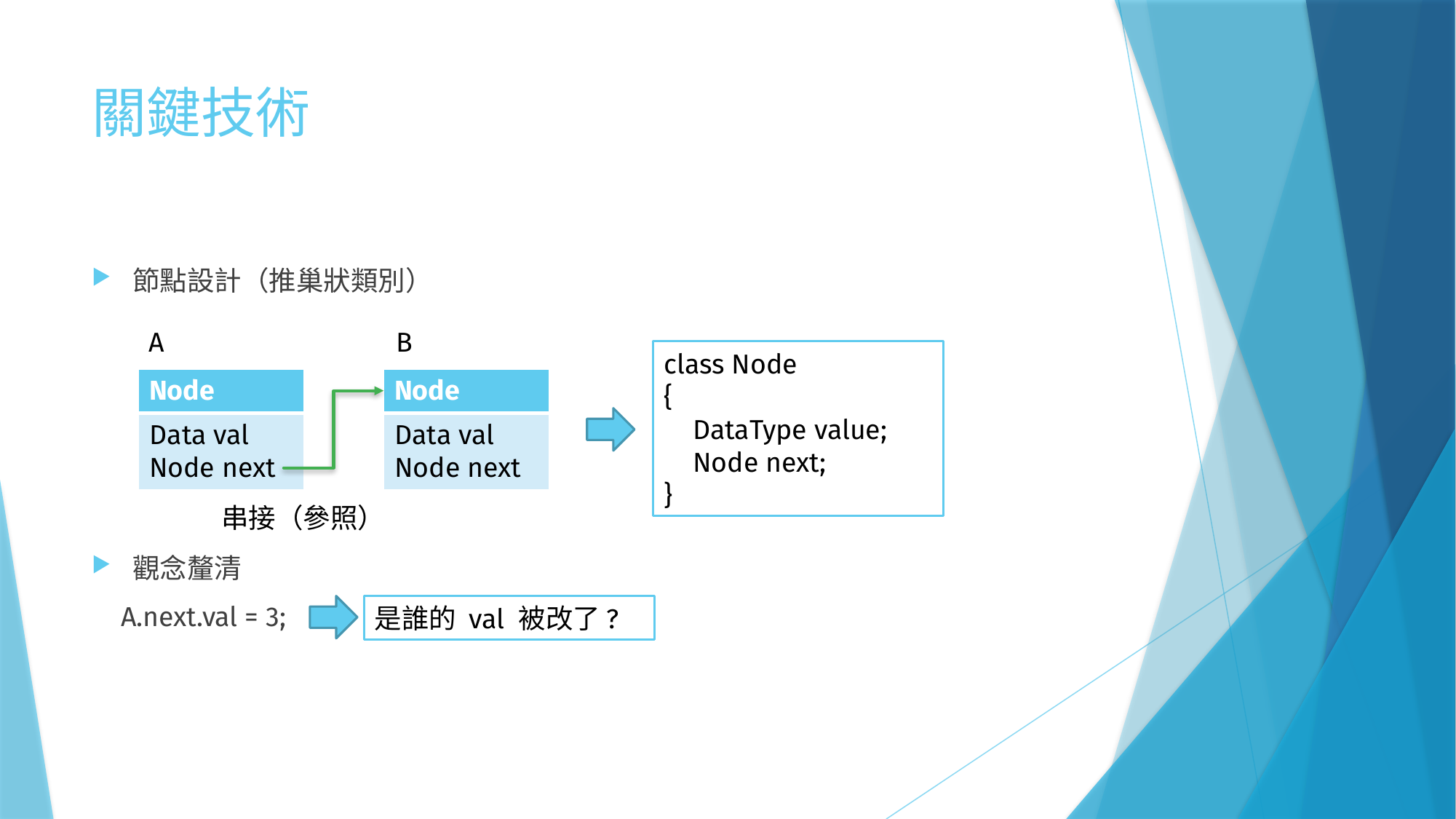

# 關鍵技術
節點設計（推巢狀類別）

觀念釐清
    A.next.val = 3;

A
B
class Node
{
    DataType value;
    Node next;
}
| Node |
| --- |
| Data val Node next |
| Node |
| --- |
| Data val Node next |

串接（參照）

是誰的 val 被改了?